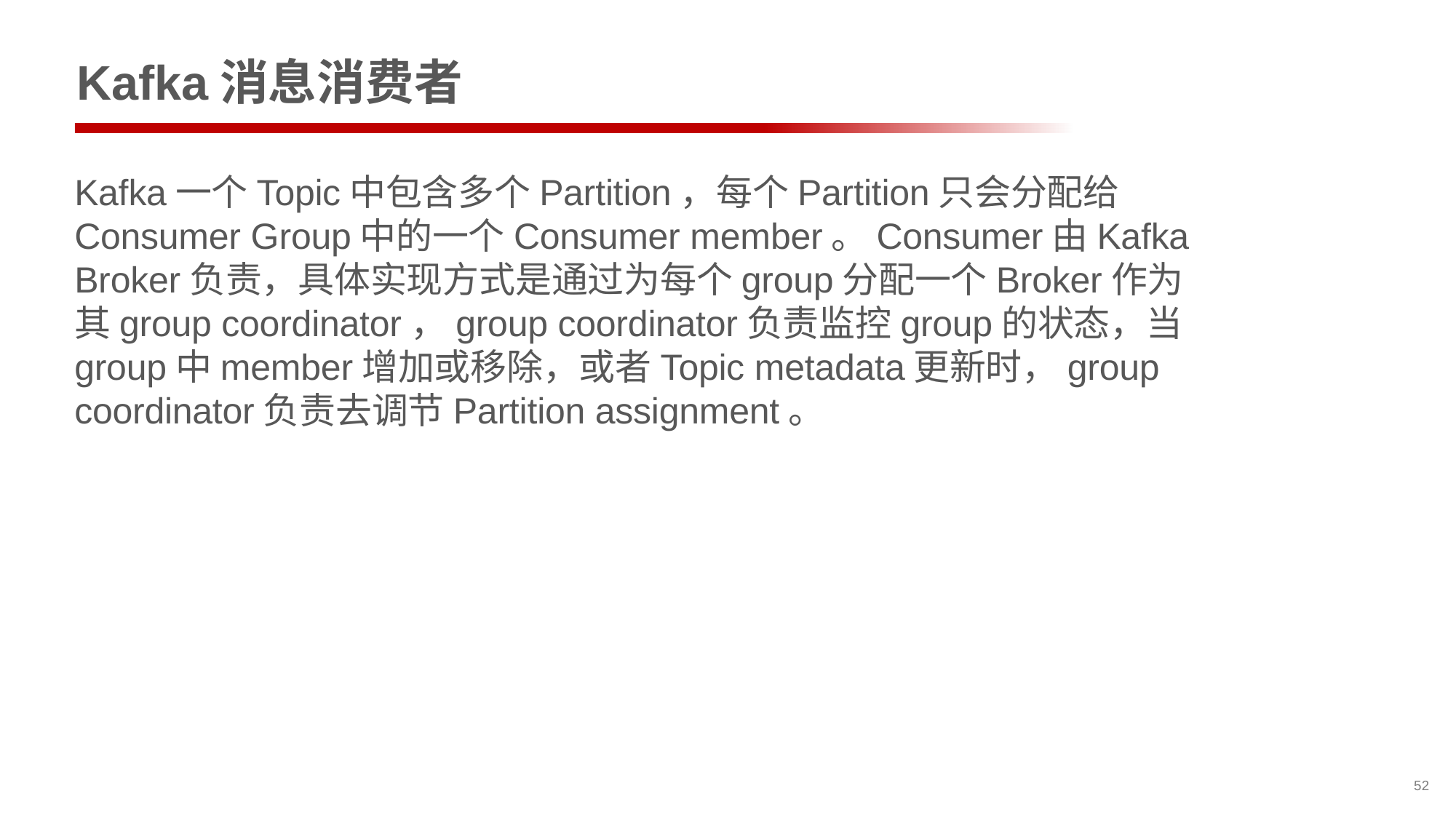

# Kafka消息消费者

Kafka一个Topic中包含多个Partition，每个Partition只会分配给Consumer Group中的一个Consumer member。Consumer由Kafka Broker负责，具体实现方式是通过为每个group分配一个Broker作为其group coordinator，group coordinator负责监控group的状态，当group中member增加或移除，或者Topic metadata更新时，group coordinator负责去调节Partition assignment。
52